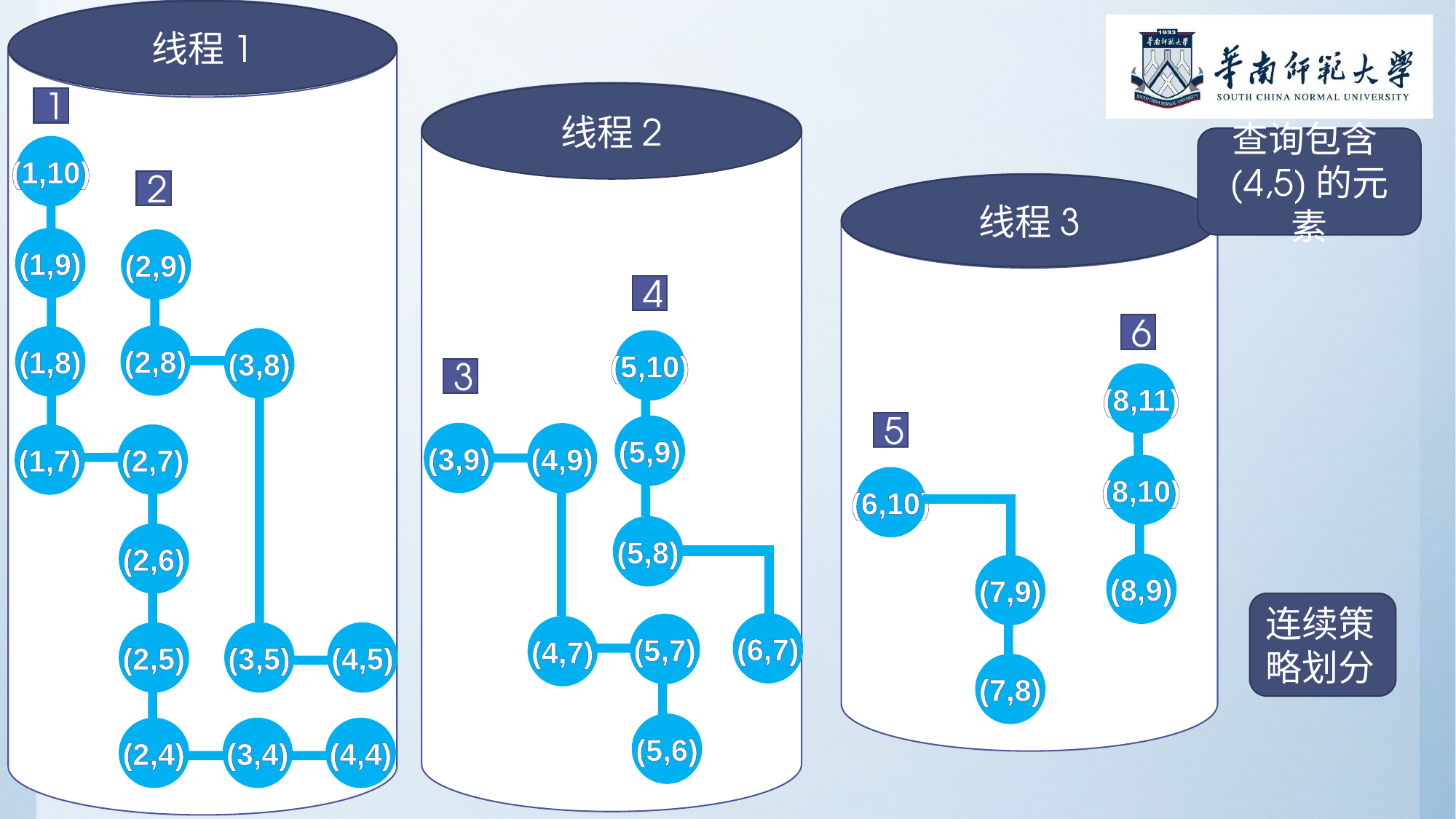

线程1

线程2
1
查询包含(4,5)的元素
(1,10)
2

线程3

(1,9)
(2,9)
4

6
(2,8)
(1,8)
(3,8)
(5,10)
3

(8,11)

5
(5,9)
(3,9)
(4,9)

(2,7)
(1,7)
(8,10)

(6,10)

(5,8)

(2,6)

(8,9)
(7,9)

连续策略划分
(6,7)
(5,7)
(4,7)

(2,5)
(4,5)
(3,5)

(7,8)

(5,6)
(2,4)
(4,4)
(3,4)